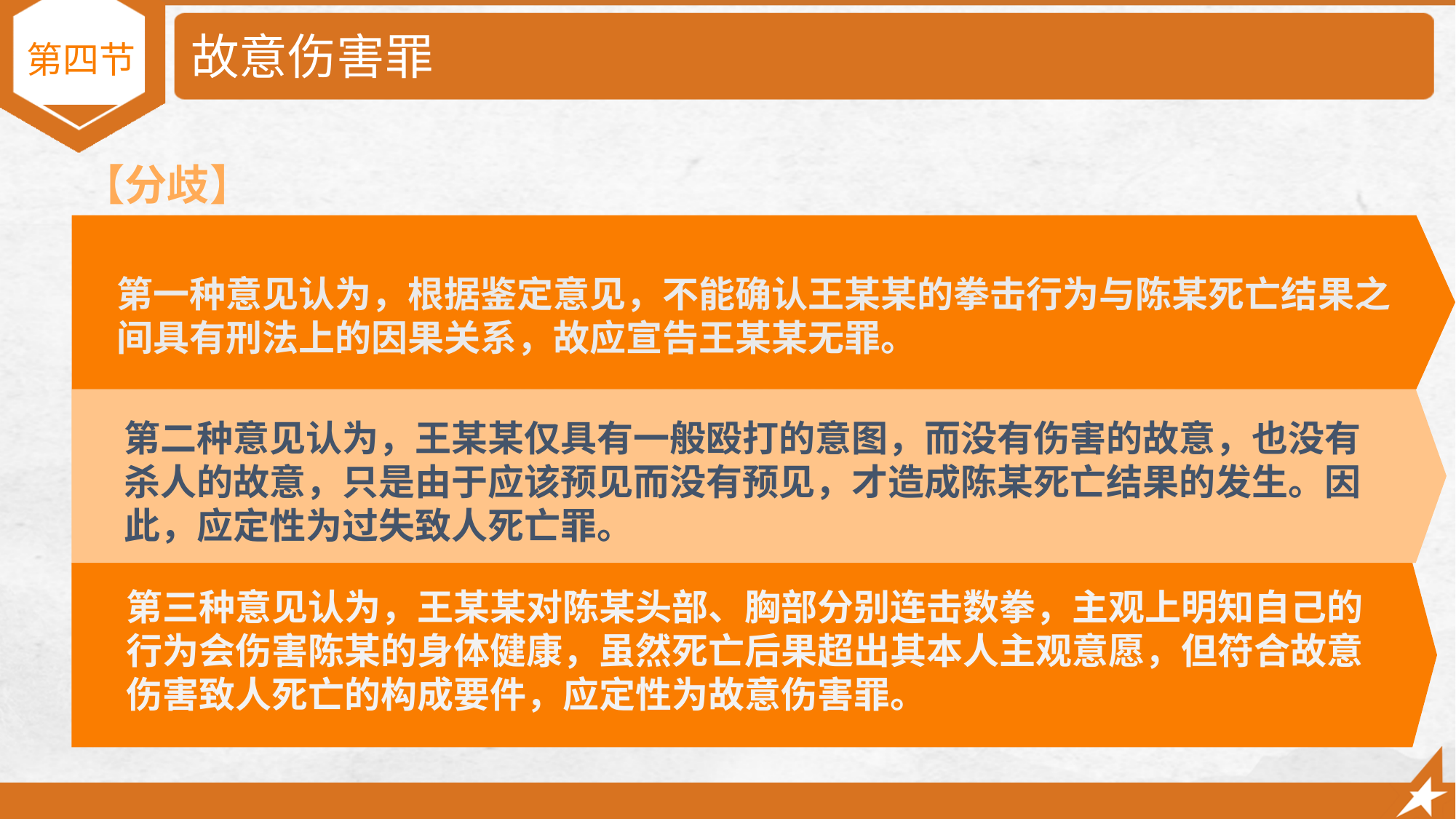

# 故意伤害罪
第四节
【分歧】

第一种意见认为，根据鉴定意见，不能确认王某某的拳击行为与陈某死亡结果之间具有刑法上的因果关系，故应宣告王某某无罪。
第二种意见认为，王某某仅具有一般殴打的意图，而没有伤害的故意，也没有杀人的故意，只是由于应该预见而没有预见，才造成陈某死亡结果的发生。因此，应定性为过失致人死亡罪。
第三种意见认为，王某某对陈某头部、胸部分别连击数拳，主观上明知自己的行为会伤害陈某的身体健康，虽然死亡后果超出其本人主观意愿，但符合故意伤害致人死亡的构成要件，应定性为故意伤害罪。